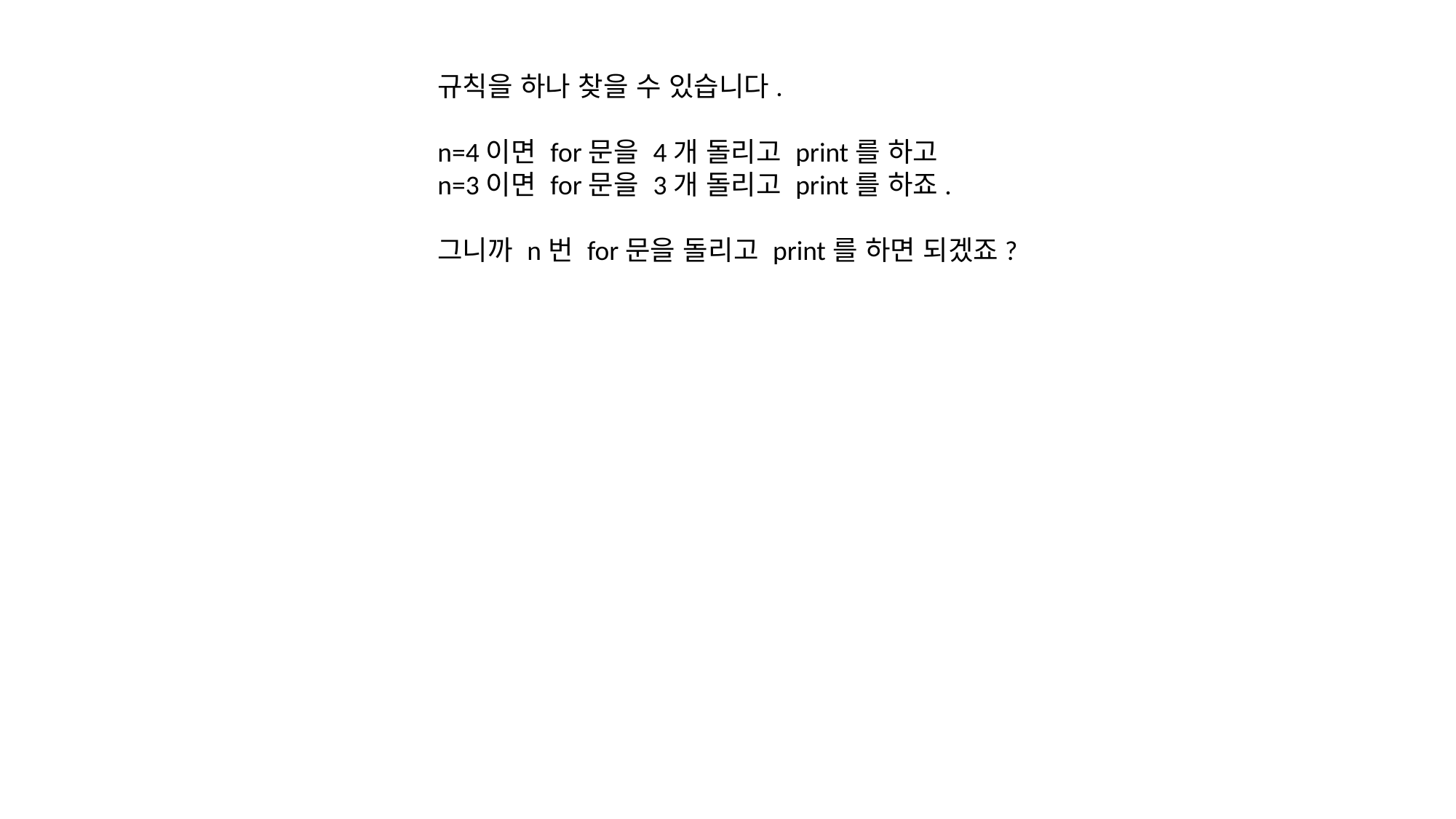

규칙을 하나 찾을 수 있습니다.

n=4이면 for문을 4개 돌리고 print를 하고
n=3이면 for문을 3개 돌리고 print를 하죠.

그니까 n번 for문을 돌리고 print를 하면 되겠죠?